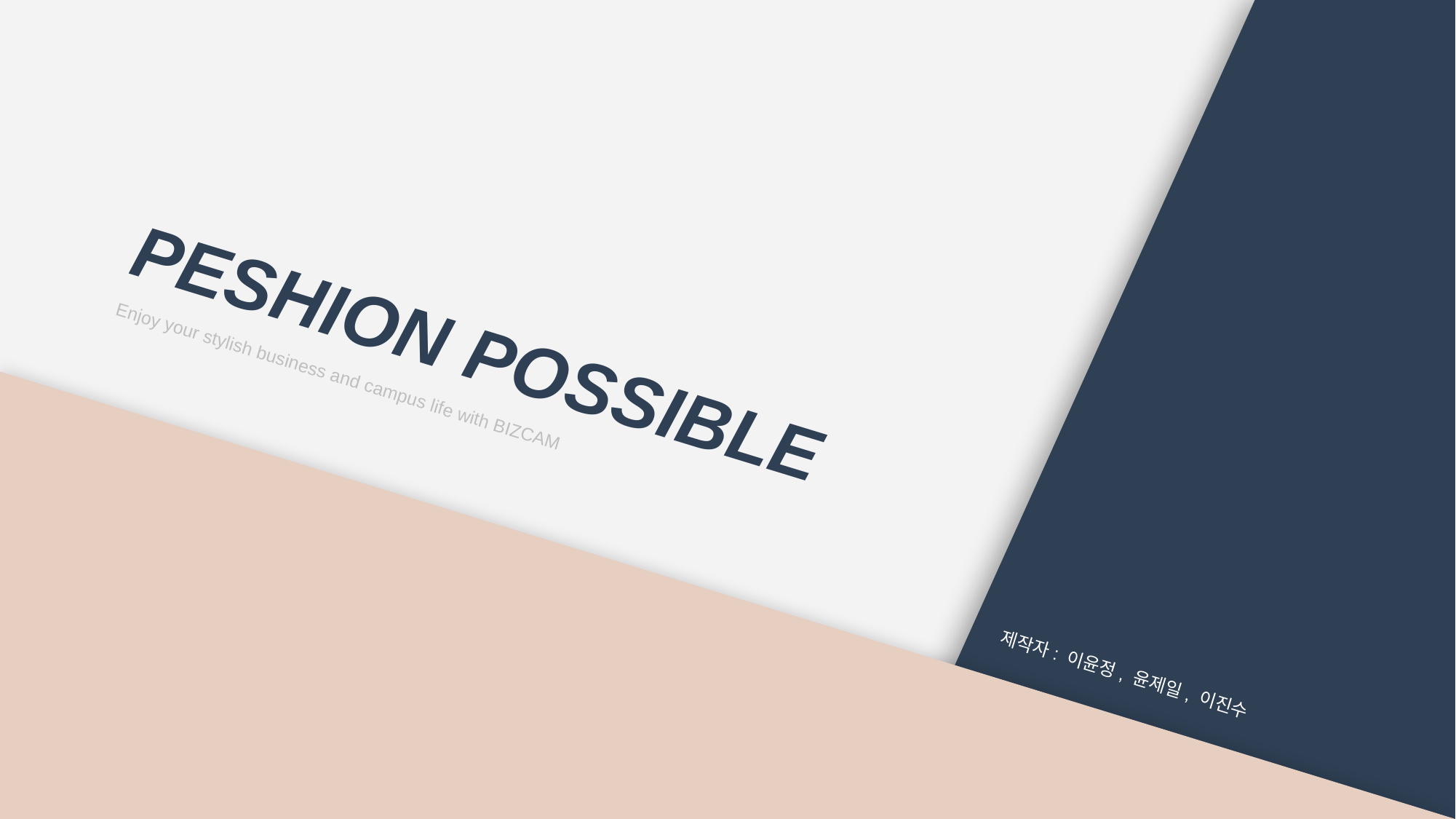

PESHION POSSIBLE
Enjoy your stylish business and campus life with BIZCAM

제작자: 이윤정, 윤제일, 이진수